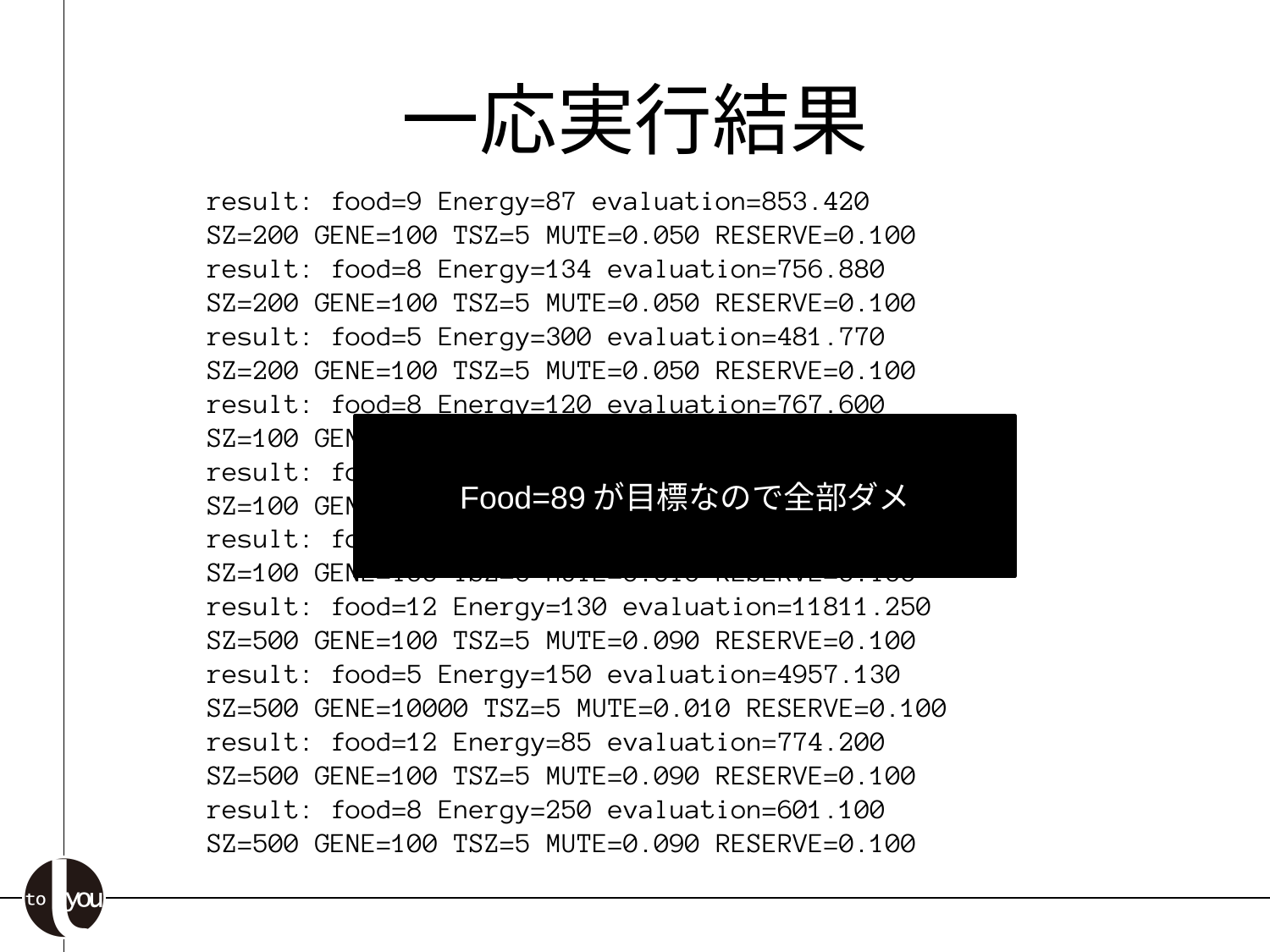

# 一応実行結果
result: food=9 Energy=87 evaluation=853.420
SZ=200 GENE=100 TSZ=5 MUTE=0.050 RESERVE=0.100
result: food=8 Energy=134 evaluation=756.880
SZ=200 GENE=100 TSZ=5 MUTE=0.050 RESERVE=0.100
result: food=5 Energy=300 evaluation=481.770
SZ=200 GENE=100 TSZ=5 MUTE=0.050 RESERVE=0.100
result: food=8 Energy=120 evaluation=767.600
SZ=100 GENE=100 TSZ=2 MUTE=0.050 RESERVE=0.100
result: food=2 Energy=344 evaluation=107.800
SZ=100 GENE=100 TSZ=3 MUTE=0.010 RESERVE=0.100
result: food=19 Energy=42 evaluation=18951.580
SZ=100 GENE=100 TSZ=3 MUTE=0.010 RESERVE=0.100
result: food=12 Energy=130 evaluation=11811.250
SZ=500 GENE=100 TSZ=5 MUTE=0.090 RESERVE=0.100
result: food=5 Energy=150 evaluation=4957.130
SZ=500 GENE=10000 TSZ=5 MUTE=0.010 RESERVE=0.100
result: food=12 Energy=85 evaluation=774.200
SZ=500 GENE=100 TSZ=5 MUTE=0.090 RESERVE=0.100
result: food=8 Energy=250 evaluation=601.100
SZ=500 GENE=100 TSZ=5 MUTE=0.090 RESERVE=0.100
Food=89が目標なので全部ダメ